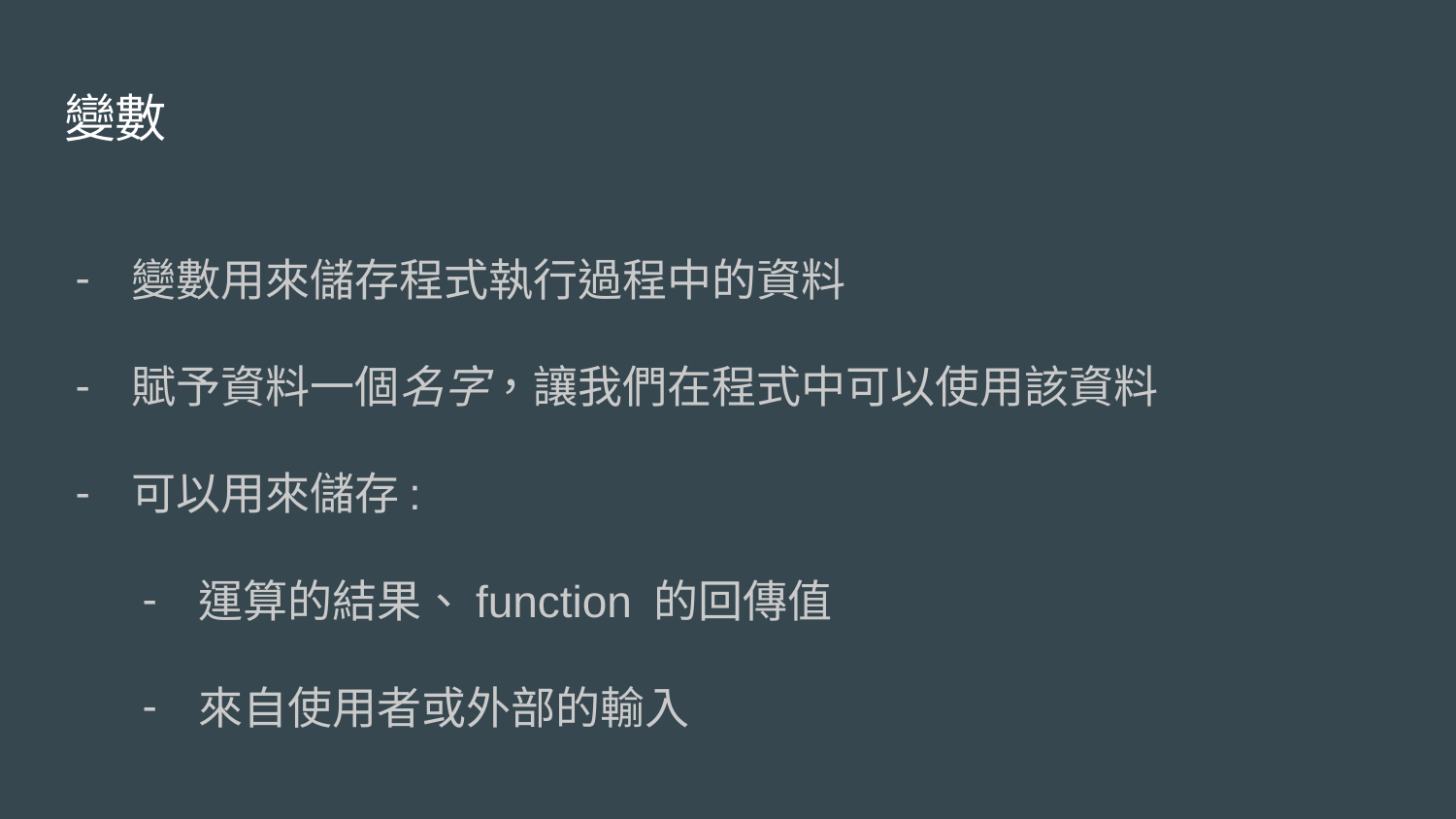

# 變數
變數用來儲存程式執行過程中的資料
賦予資料一個名字，讓我們在程式中可以使用該資料
可以用來儲存:
運算的結果、function 的回傳值
來自使用者或外部的輸入